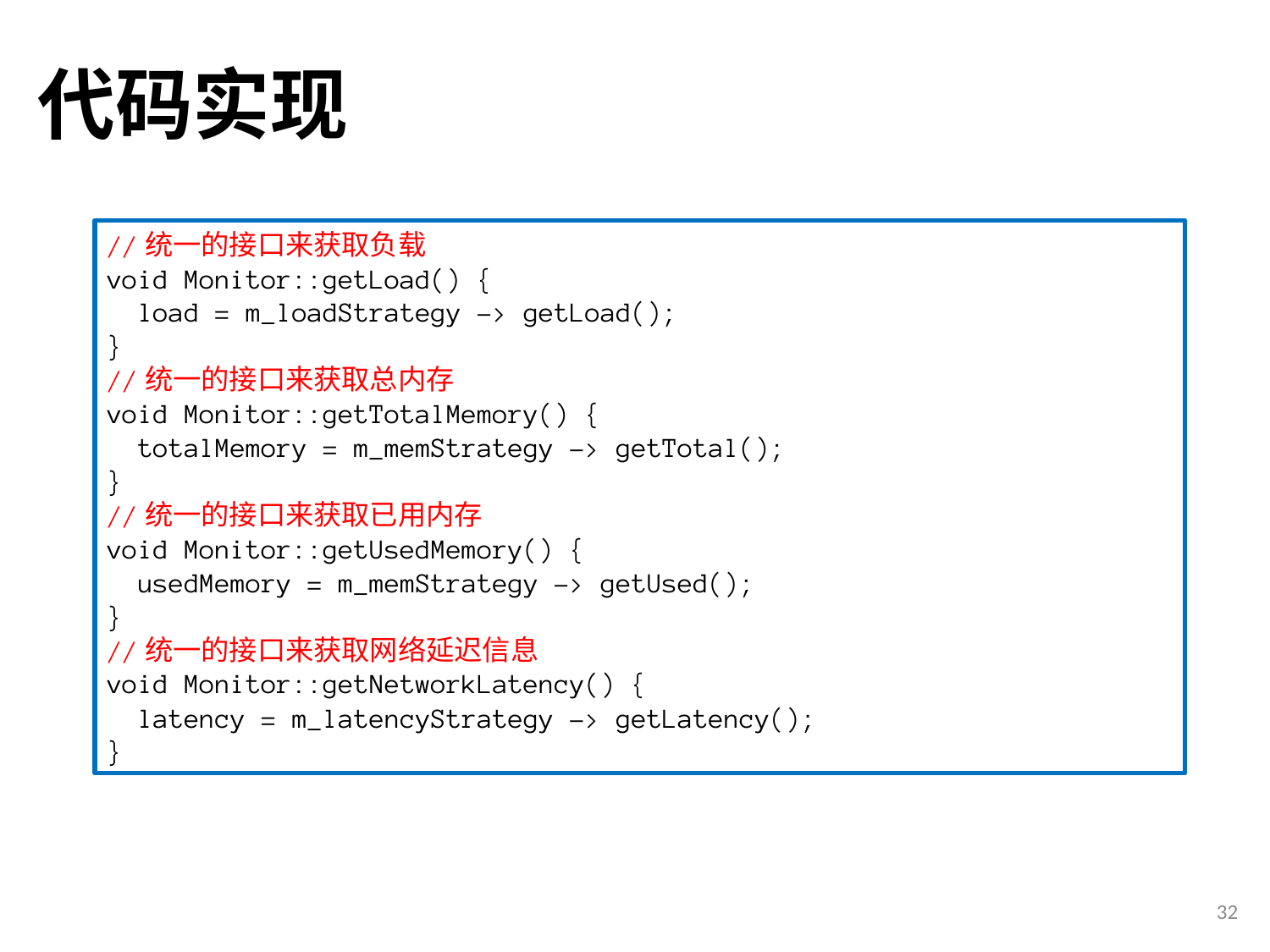

# 代码实现
//统一的接口来获取负载
void Monitor::getLoad() {
  load = m_loadStrategy -> getLoad();
}
//统一的接口来获取总内存
void Monitor::getTotalMemory() {
  totalMemory = m_memStrategy -> getTotal();
}
//统一的接口来获取已用内存
void Monitor::getUsedMemory() {
  usedMemory = m_memStrategy -> getUsed();
}
//统一的接口来获取网络延迟信息
void Monitor::getNetworkLatency() {
  latency = m_latencyStrategy -> getLatency();
}
32